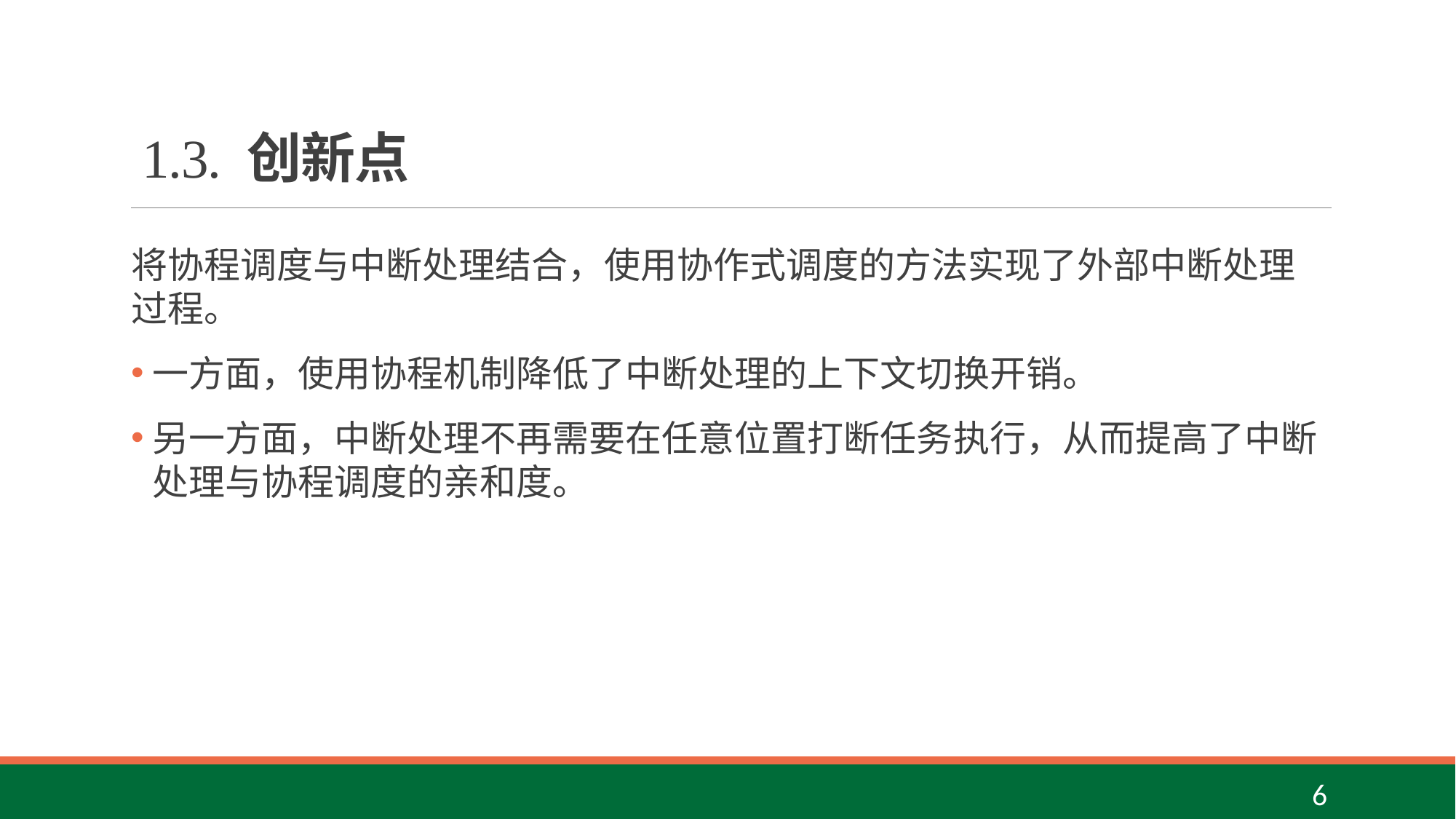

# 1.3. 创新点
将协程调度与中断处理结合，使用协作式调度的方法实现了外部中断处理过程。
一方面，使用协程机制降低了中断处理的上下文切换开销。
另一方面，中断处理不再需要在任意位置打断任务执行，从而提高了中断处理与协程调度的亲和度。
6